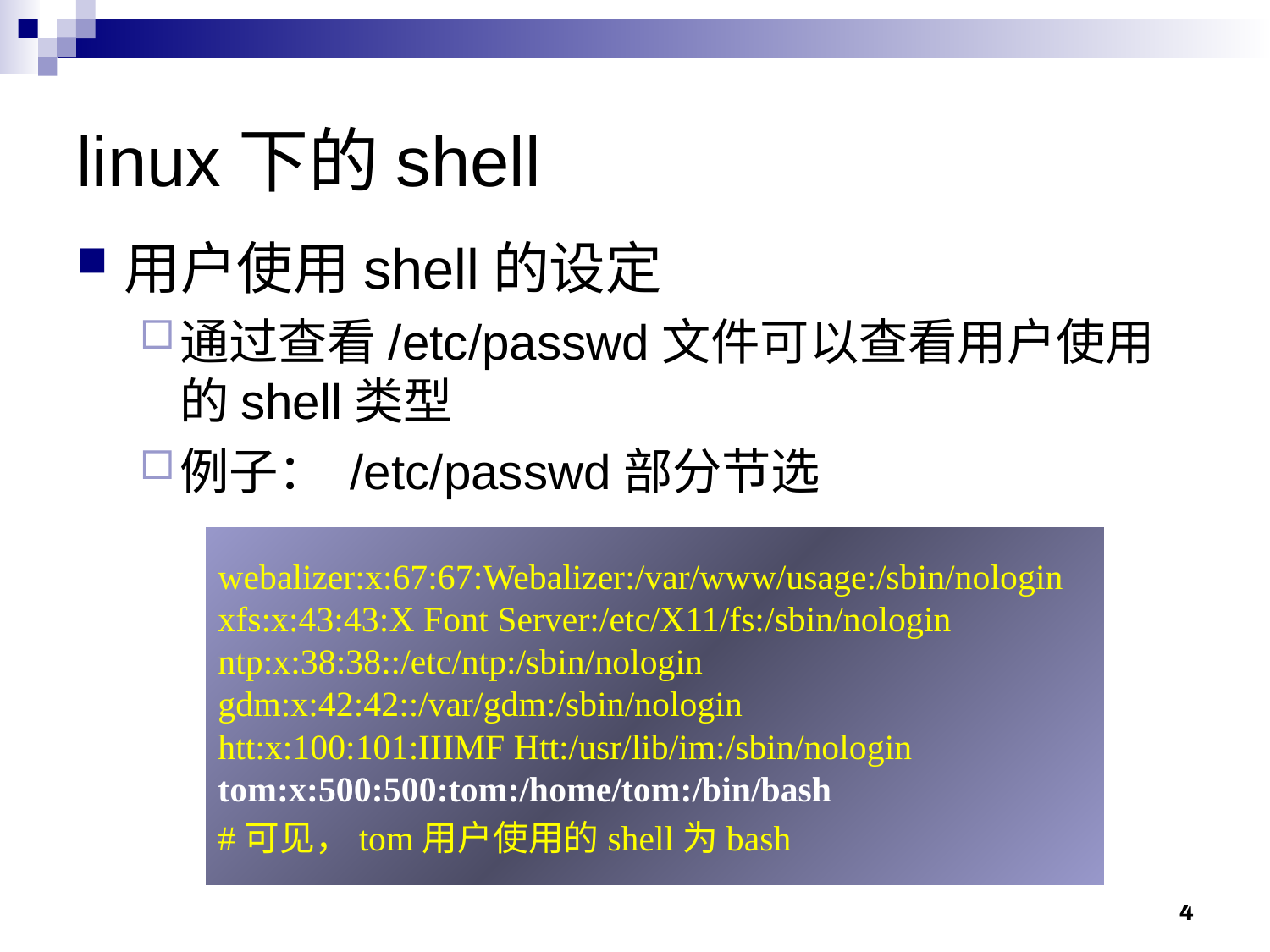

# linux下的shell
用户使用shell的设定
通过查看/etc/passwd文件可以查看用户使用的shell类型
例子： /etc/passwd部分节选

webalizer:x:67:67:Webalizer:/var/www/usage:/sbin/nologin
xfs:x:43:43:X Font Server:/etc/X11/fs:/sbin/nologin
ntp:x:38:38::/etc/ntp:/sbin/nologin
gdm:x:42:42::/var/gdm:/sbin/nologin
htt:x:100:101:IIIMF Htt:/usr/lib/im:/sbin/nologin
tom:x:500:500:tom:/home/tom:/bin/bash
#可见，tom用户使用的shell为bash
4